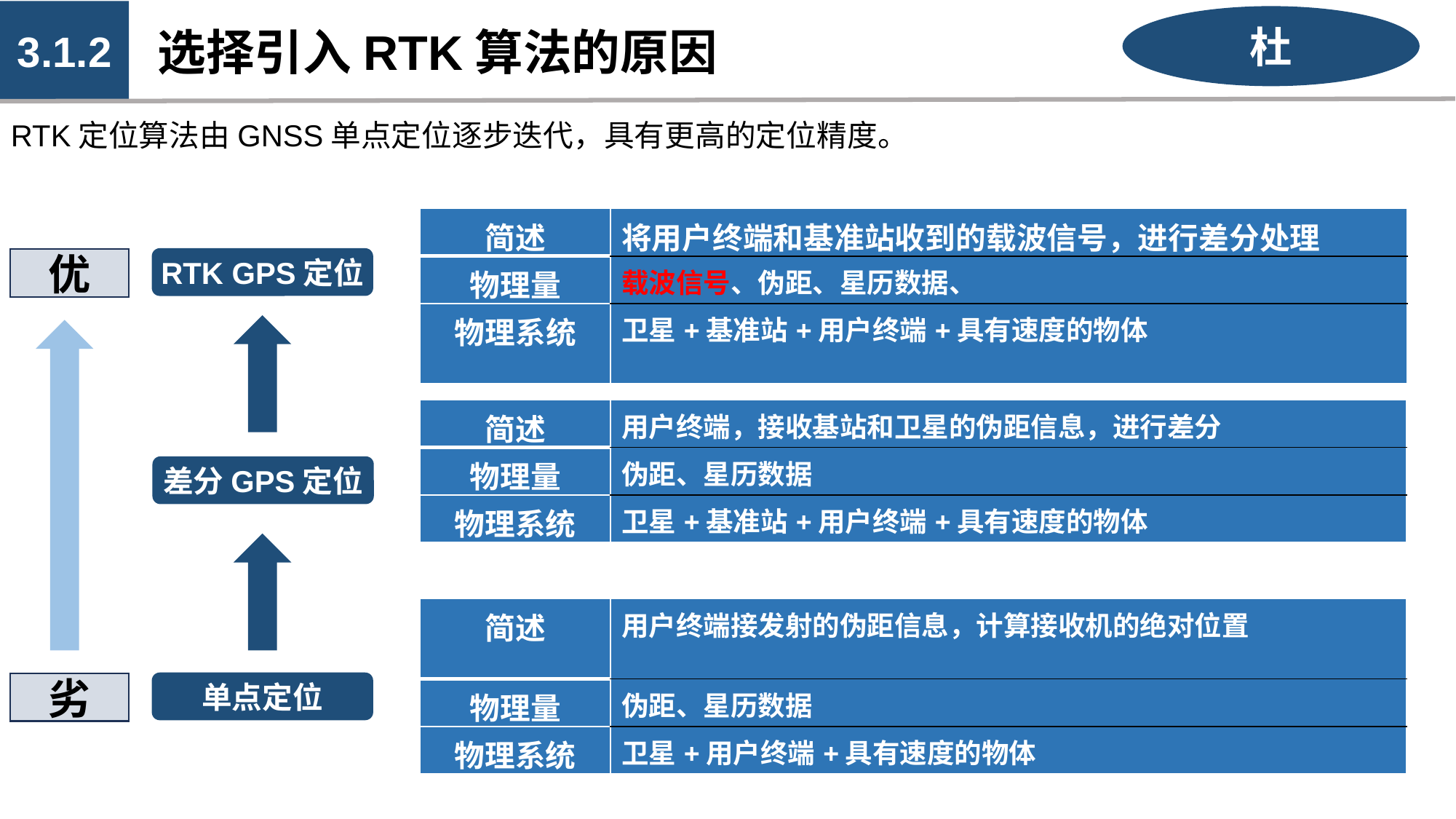

3.1.2

杜
选择引入RTK算法的原因
RTK定位算法由GNSS单点定位逐步迭代，具有更高的定位精度。
| 简述 | 将用户终端和基准站收到的载波信号，进行差分处理 |
| --- | --- |
| 物理量 | 载波信号、伪距、星历数据、 |
| 物理系统 | 卫星+基准站+用户终端+具有速度的物体 |
RTK GPS定位
优

| 简述 | 用户终端，接收基站和卫星的伪距信息，进行差分 |
| --- | --- |
| 物理量 | 伪距、星历数据 |
| 物理系统 | 卫星+基准站+用户终端+具有速度的物体 |
差分GPS定位

| 简述 | 用户终端接发射的伪距信息，计算接收机的绝对位置 |
| --- | --- |
| 物理量 | 伪距、星历数据 |
| 物理系统 | 卫星+用户终端+具有速度的物体 |
单点定位
劣
技术基础